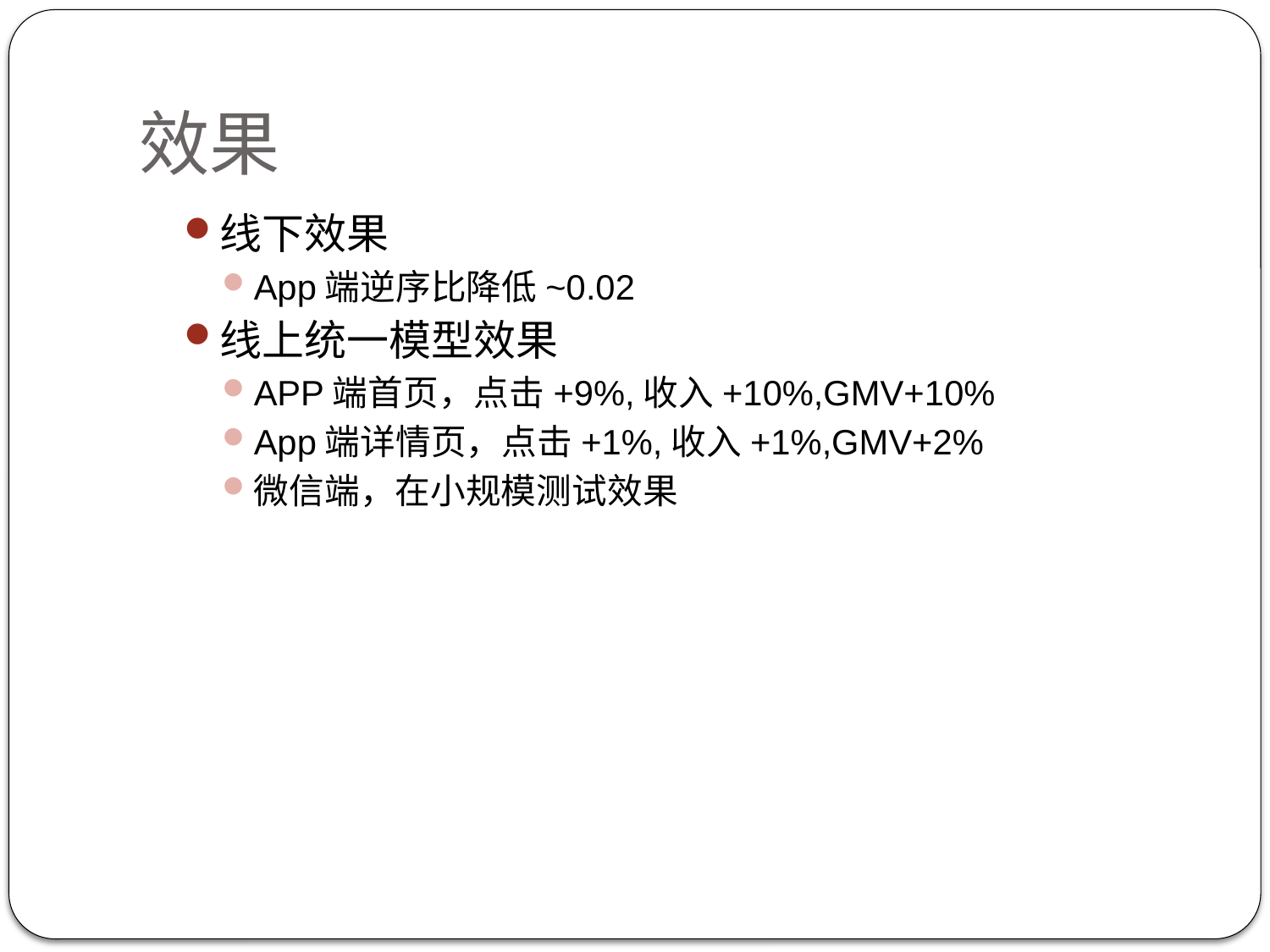

# 效果
线下效果
App端逆序比降低~0.02
线上统一模型效果
APP端首页，点击+9%,收入+10%,GMV+10%
App端详情页，点击+1%,收入+1%,GMV+2%
微信端，在小规模测试效果